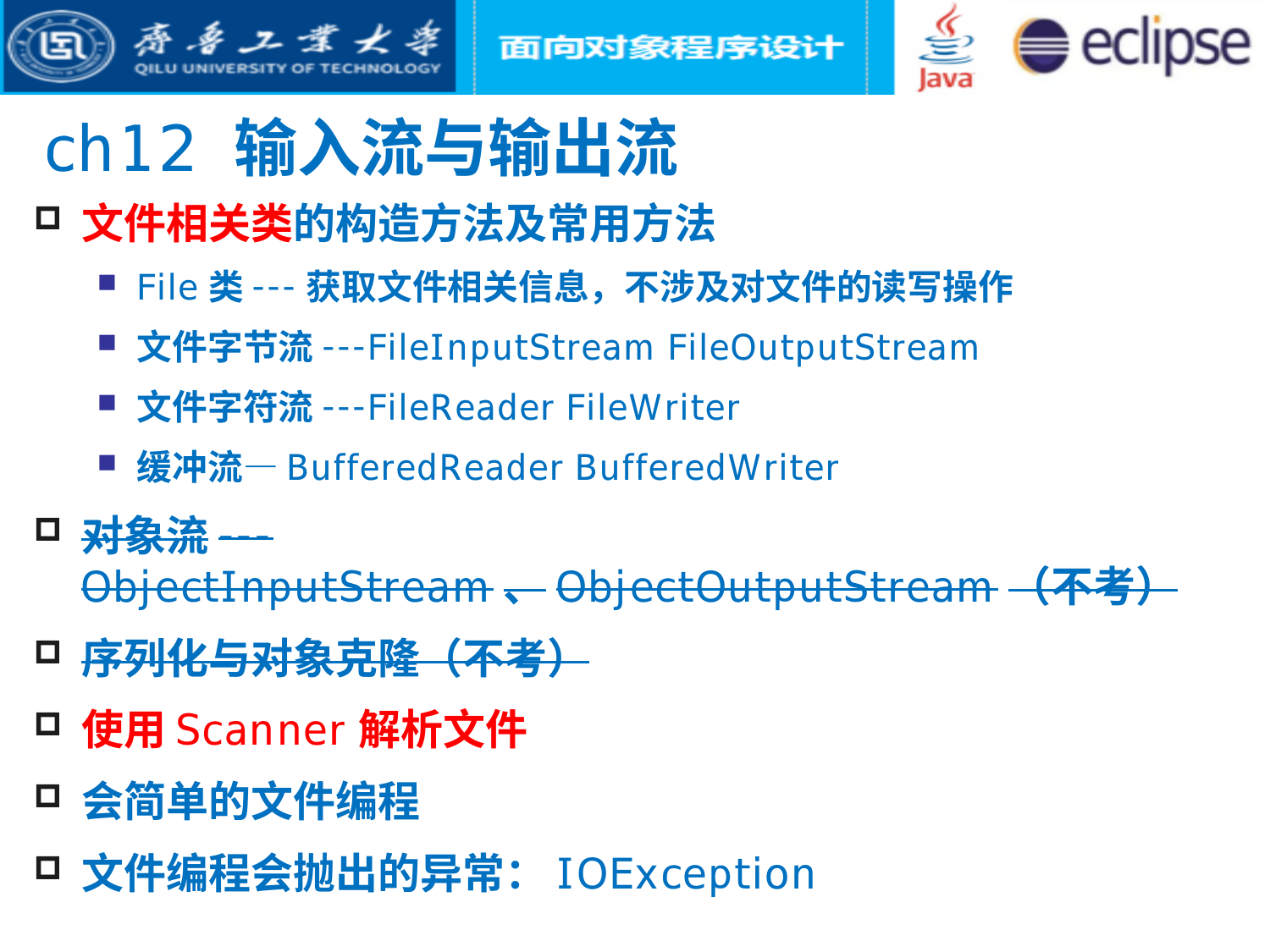

# ch12 输入流与输出流
文件相关类的构造方法及常用方法
File类---获取文件相关信息，不涉及对文件的读写操作
文件字节流---FileInputStream FileOutputStream
文件字符流---FileReader FileWriter
缓冲流—BufferedReader BufferedWriter
对象流---ObjectInputStream、ObjectOutputStream（不考）
序列化与对象克隆（不考）
使用Scanner解析文件
会简单的文件编程
文件编程会抛出的异常：IOException
18